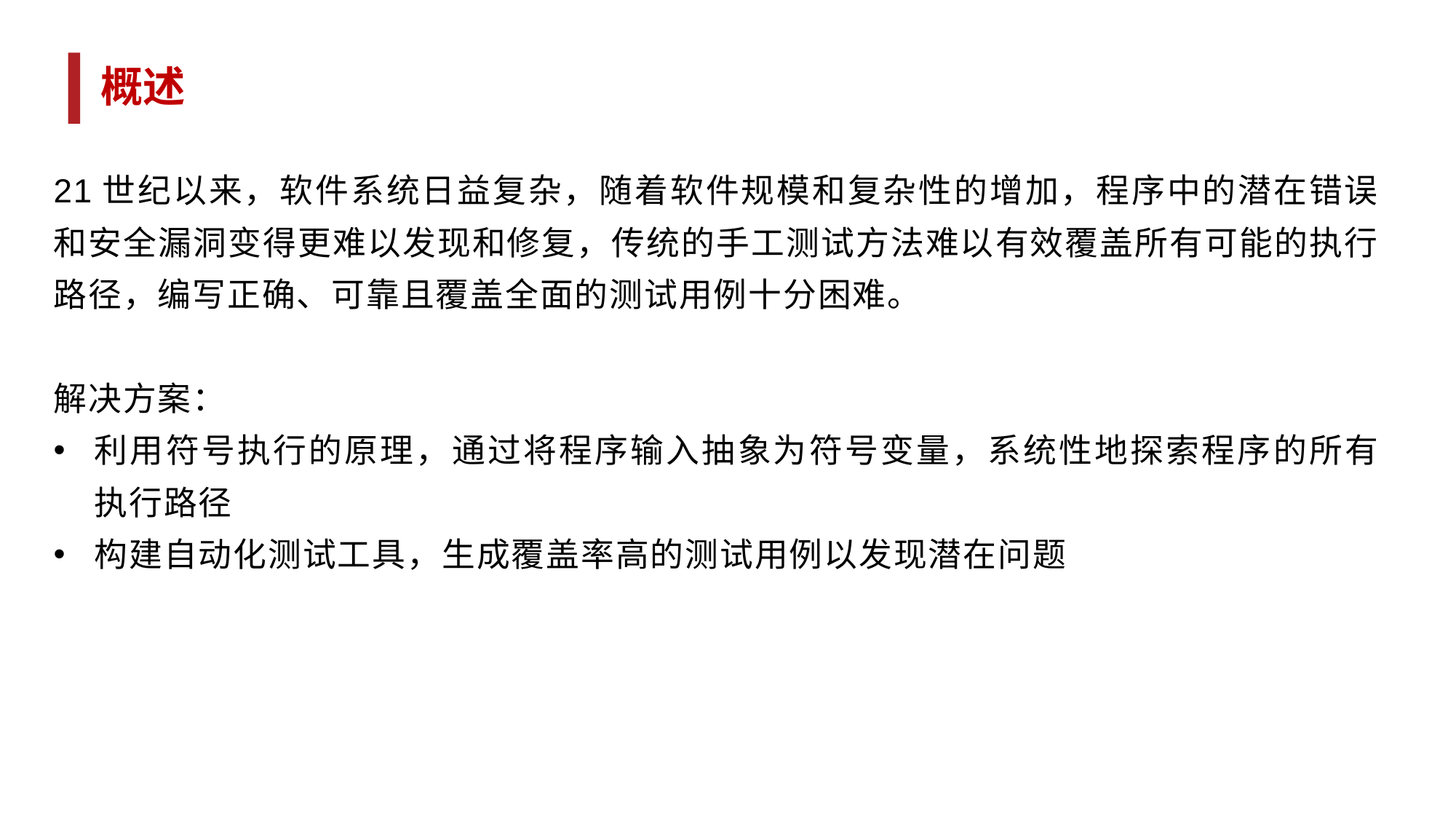

# 概述
21世纪以来，软件系统日益复杂，随着软件规模和复杂性的增加，程序中的潜在错误和安全漏洞变得更难以发现和修复，传统的手工测试方法难以有效覆盖所有可能的执行路径，编写正确、可靠且覆盖全面的测试用例十分困难。

解决方案：
利用符号执行的原理，通过将程序输入抽象为符号变量，系统性地探索程序的所有执行路径
构建自动化测试工具，生成覆盖率高的测试用例以发现潜在问题